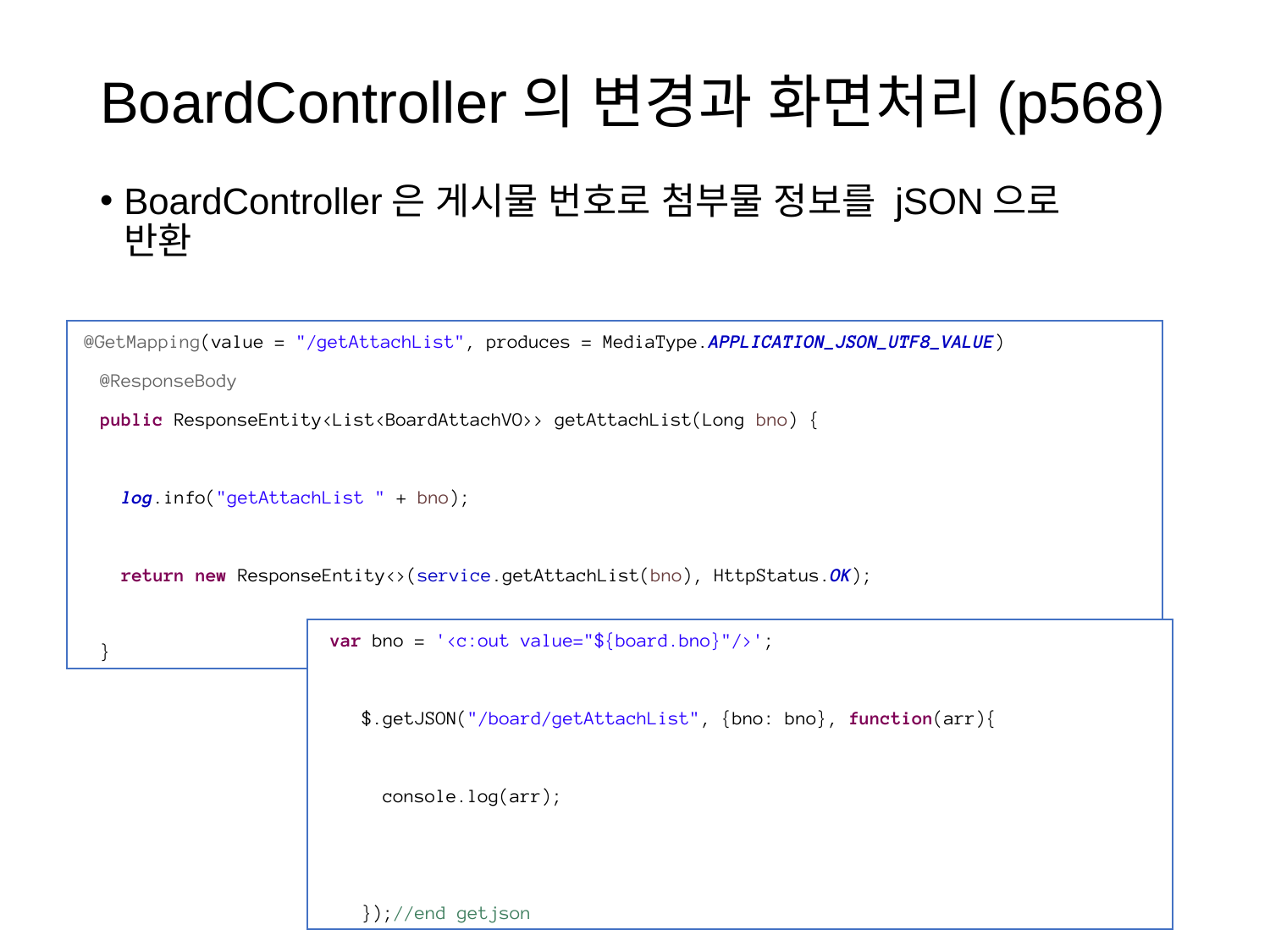

# BoardController의 변경과 화면처리(p568)
BoardController은 게시물 번호로 첨부물 정보를 jSON으로
반환
 @GetMapping(value = "/getAttachList", produces = MediaType.APPLICATION_JSON_UTF8_VALUE)
  @ResponseBody
  public ResponseEntity<List<BoardAttachVO>> getAttachList(Long bno) {

    log.info("getAttachList " + bno);

    return new ResponseEntity<>(service.getAttachList(bno), HttpStatus.OK);

  }
 var bno = '<c:out value="${board.bno}"/>';

    $.getJSON("/board/getAttachList", {bno: bno}, function(arr){

      console.log(arr);

    });//end getjson